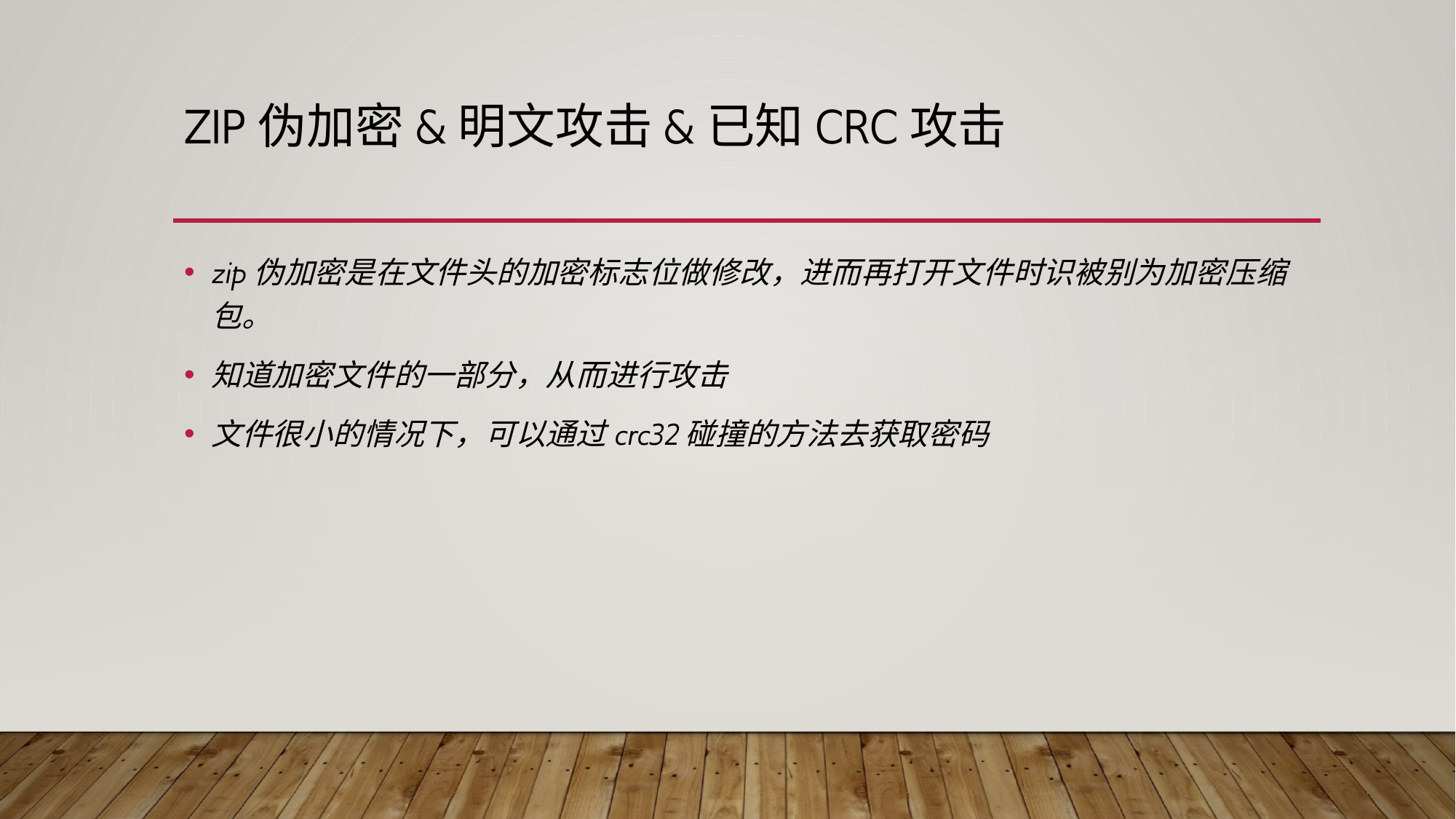

# zip伪加密&明文攻击&已知crc攻击
zip伪加密是在文件头的加密标志位做修改，进而再打开文件时识被别为加密压缩包。
知道加密文件的一部分，从而进行攻击
文件很小的情况下，可以通过crc32碰撞的方法去获取密码